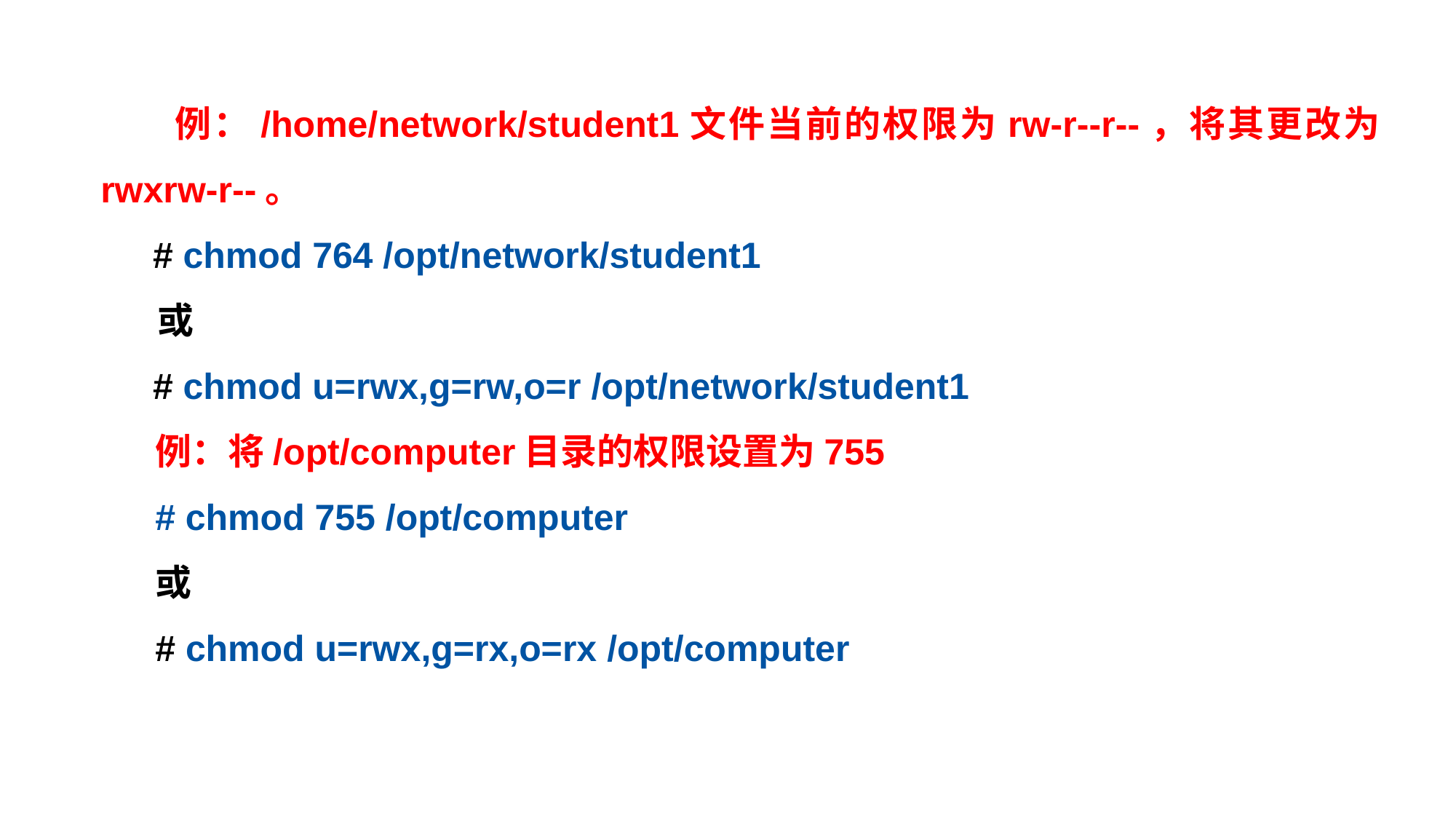

例：/home/network/student1文件当前的权限为rw-r--r--，将其更改为rwxrw-r--。
  # chmod 764 /opt/network/student1
  或
  # chmod u=rwx,g=rw,o=r /opt/network/student1
例：将/opt/computer目录的权限设置为755
# chmod 755 /opt/computer
或
# chmod u=rwx,g=rx,o=rx /opt/computer

12